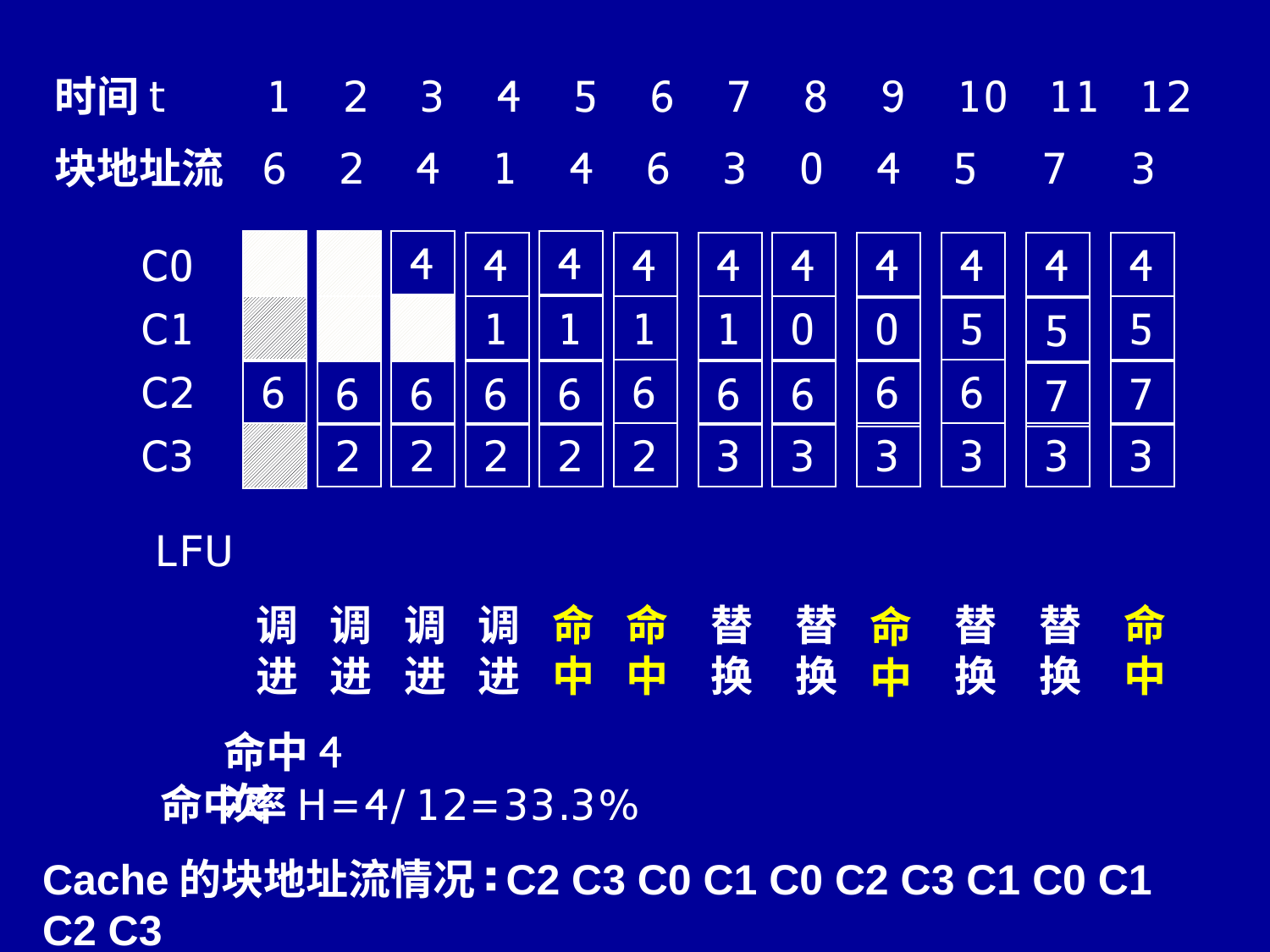

时间t        1    2    3    4    5    6    7    8    9    10   11   12
块地址流   6    2    4    1    4    6    3    0    4    5     7     3

4
4
C0
4
4
4
4

4

4
4
4
C1

1
1
1
1
0
0
5
5
5
C2
6
6
6
6
6
6
6
6
6
6

7
7
C3

2
2
2
2
2
3
3
3
3
3
3
LFU
调进
调进
调进
调进
命中
命中
替换
替换
替换
替换
命中
命中
命中4次
命中率H=4/12=33.3%
Cache的块地址流情况: C2 C3 C0 C1 C0 C2 C3 C1 C0 C1 C2 C3